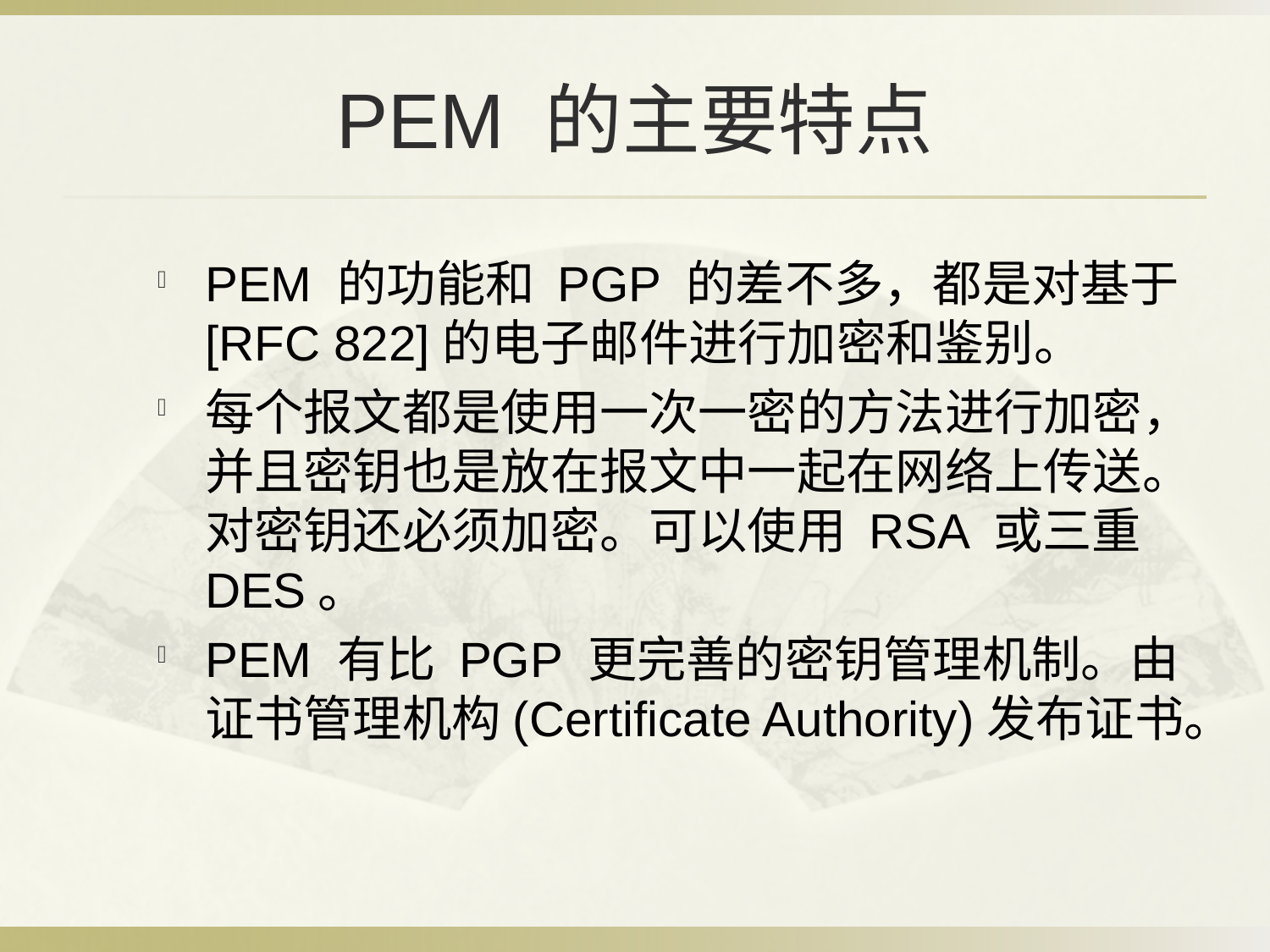

# PEM 的主要特点
PEM 的功能和 PGP 的差不多，都是对基于[RFC 822]的电子邮件进行加密和鉴别。
每个报文都是使用一次一密的方法进行加密，并且密钥也是放在报文中一起在网络上传送。对密钥还必须加密。可以使用 RSA 或三重 DES。
PEM 有比 PGP 更完善的密钥管理机制。由证书管理机构(Certificate Authority)发布证书。